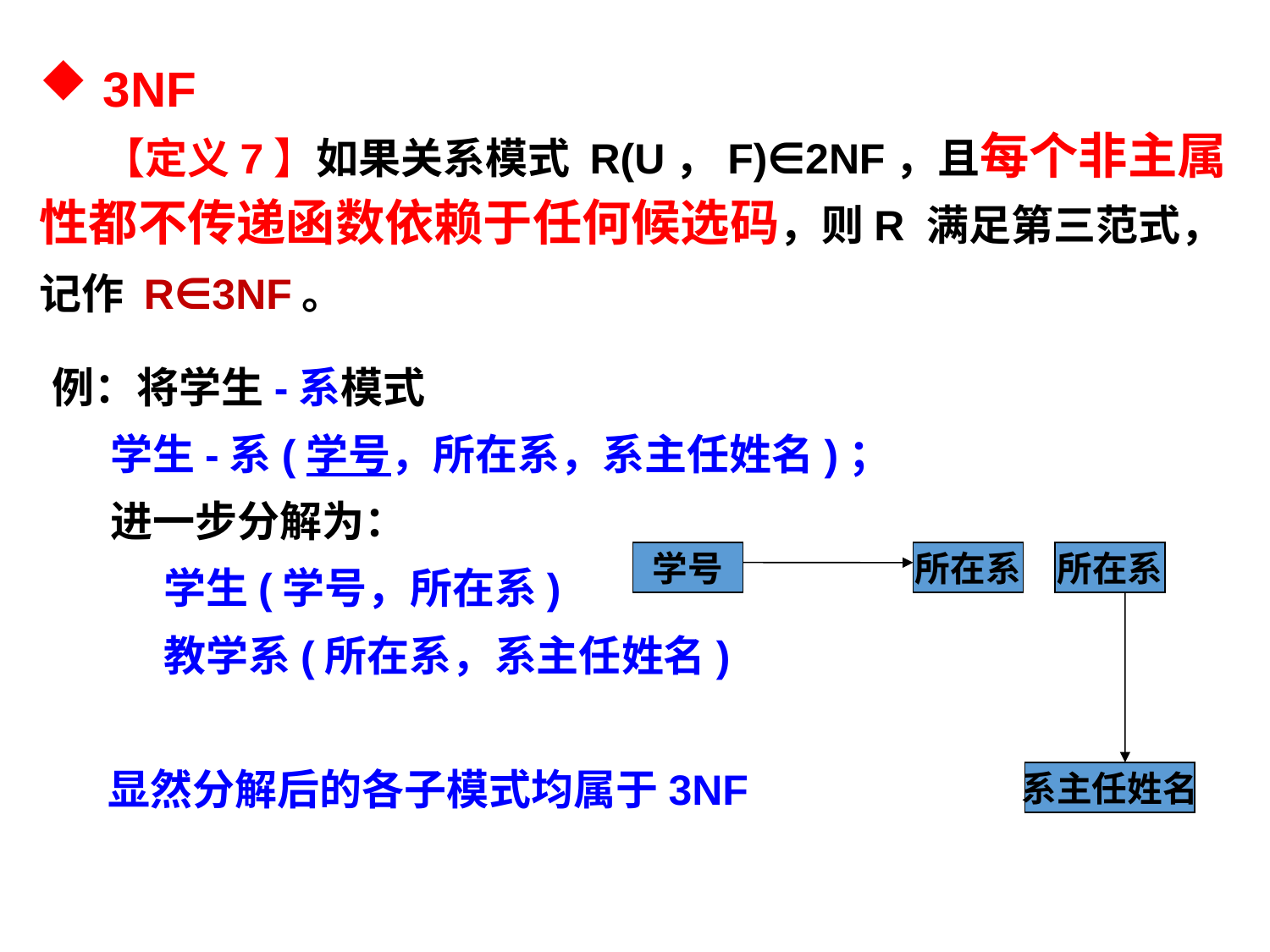

3NF
【定义7】如果关系模式 R(U，F)∈2NF，且每个非主属性都不传递函数依赖于任何候选码，则R 满足第三范式，记作 R∈3NF。
例：将学生-系模式
     学生-系(学号，所在系，系主任姓名)；
     进一步分解为：
学生(学号，所在系)
教学系(所在系，系主任姓名)

显然分解后的各子模式均属于3NF

学号
所在系
所在系

系主任姓名